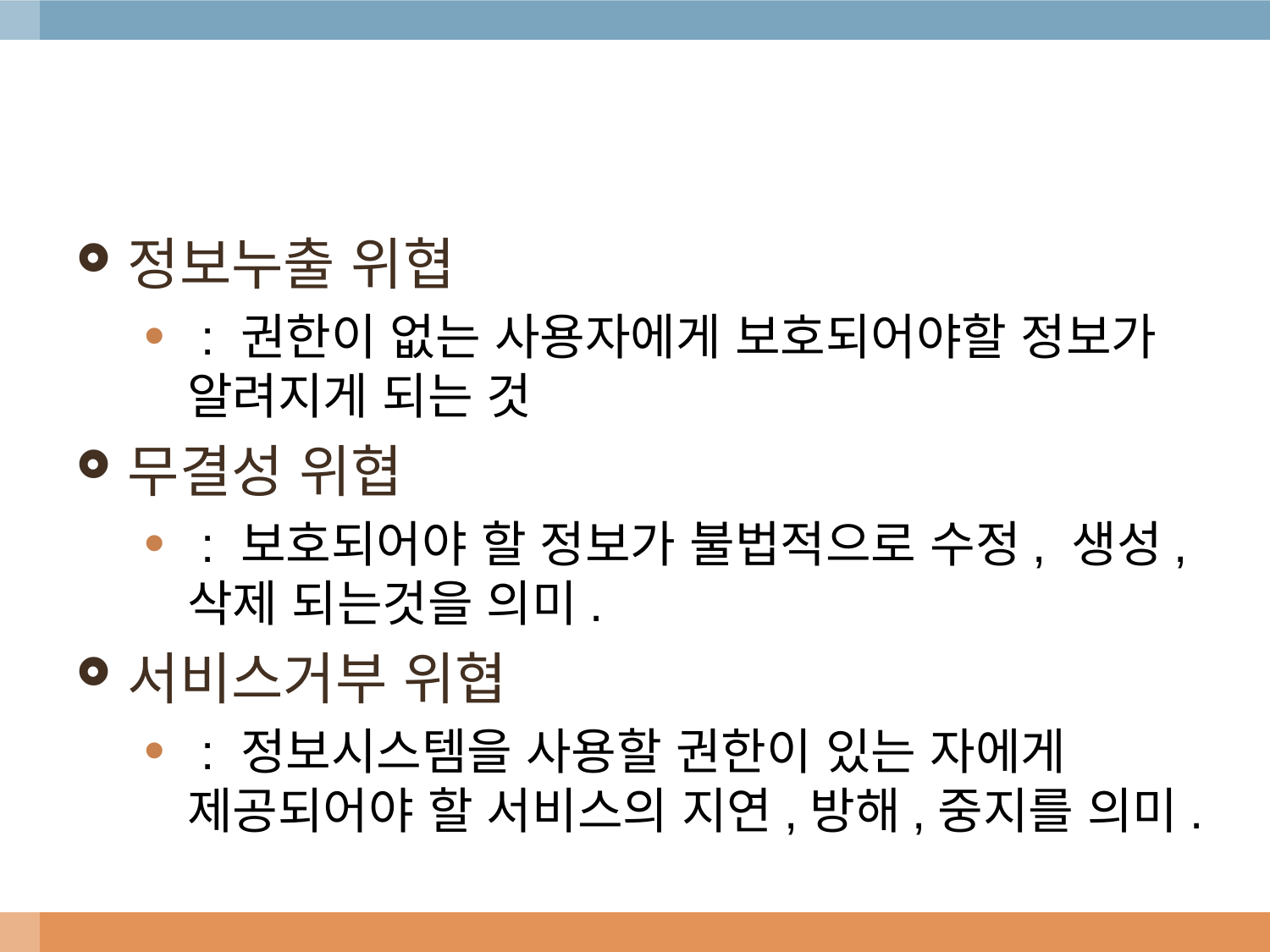

#
정보누출 위협
 : 권한이 없는 사용자에게 보호되어야할 정보가 알려지게 되는 것
무결성 위협
 : 보호되어야 할 정보가 불법적으로 수정, 생성, 삭제 되는것을 의미.
서비스거부 위협
 : 정보시스템을 사용할 권한이 있는 자에게 제공되어야 할 서비스의 지연,방해,중지를 의미.